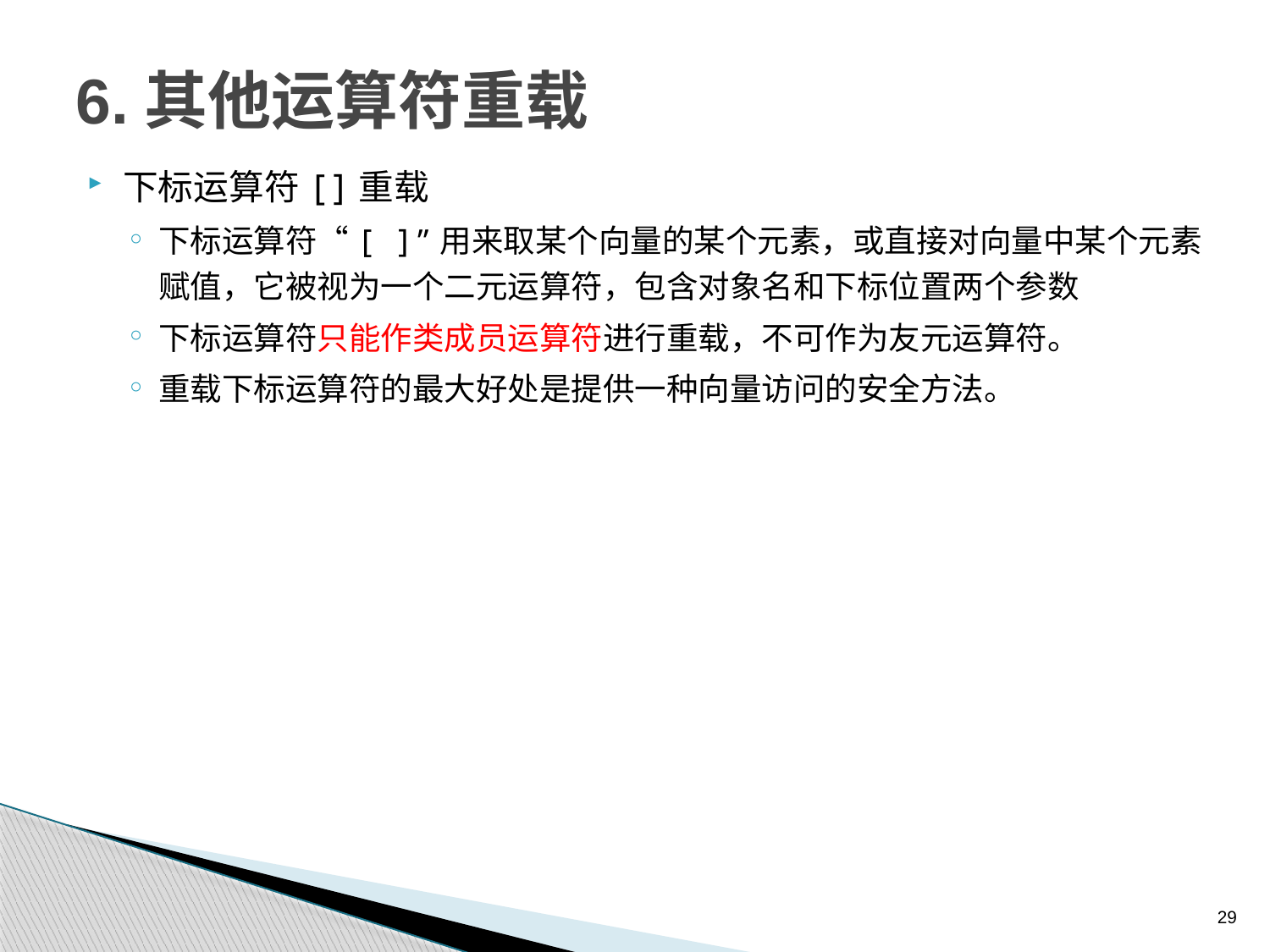

# 6.其他运算符重载
下标运算符[]重载
下标运算符“[ ]”用来取某个向量的某个元素，或直接对向量中某个元素赋值，它被视为一个二元运算符，包含对象名和下标位置两个参数
下标运算符只能作类成员运算符进行重载，不可作为友元运算符。
重载下标运算符的最大好处是提供一种向量访问的安全方法。

29